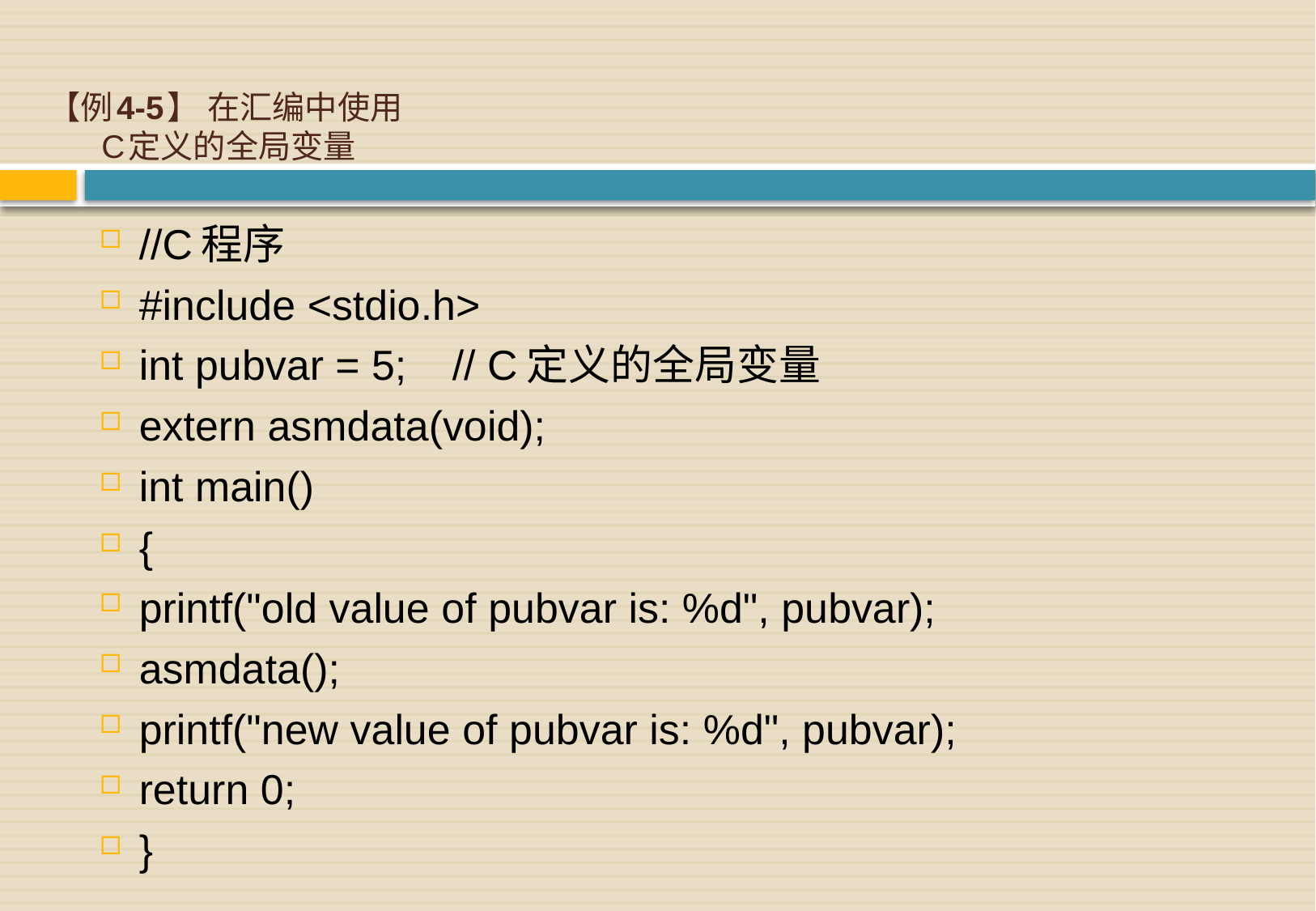

# 【例4-5】 在汇编中使用 C定义的全局变量
//C程序
#include <stdio.h>
int pubvar = 5;	// C定义的全局变量
extern asmdata(void);
int main()
{
printf("old value of pubvar is: %d", pubvar);
asmdata();
printf("new value of pubvar is: %d", pubvar);
return 0;
}